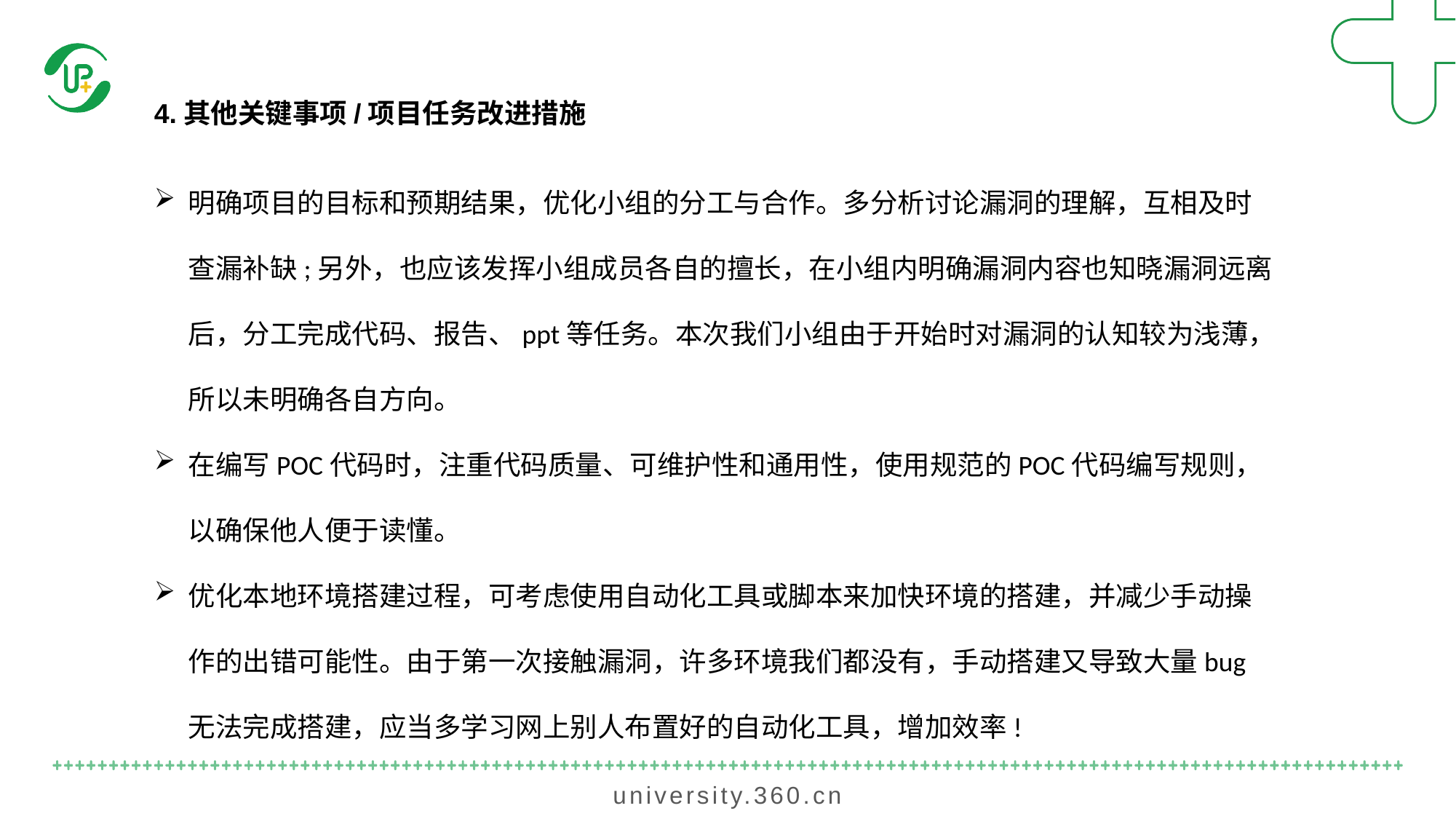

4.其他关键事项/项目任务改进措施
明确项目的目标和预期结果，优化小组的分工与合作。多分析讨论漏洞的理解，互相及时查漏补缺;另外，也应该发挥小组成员各自的擅长，在小组内明确漏洞内容也知晓漏洞远离后，分工完成代码、报告、ppt等任务。本次我们小组由于开始时对漏洞的认知较为浅薄，所以未明确各自方向。
在编写POC代码时，注重代码质量、可维护性和通用性，使用规范的POC代码编写规则，以确保他人便于读懂。
优化本地环境搭建过程，可考虑使用自动化工具或脚本来加快环境的搭建，并减少手动操作的出错可能性。由于第一次接触漏洞，许多环境我们都没有，手动搭建又导致大量bug无法完成搭建，应当多学习网上别人布置好的自动化工具，增加效率!